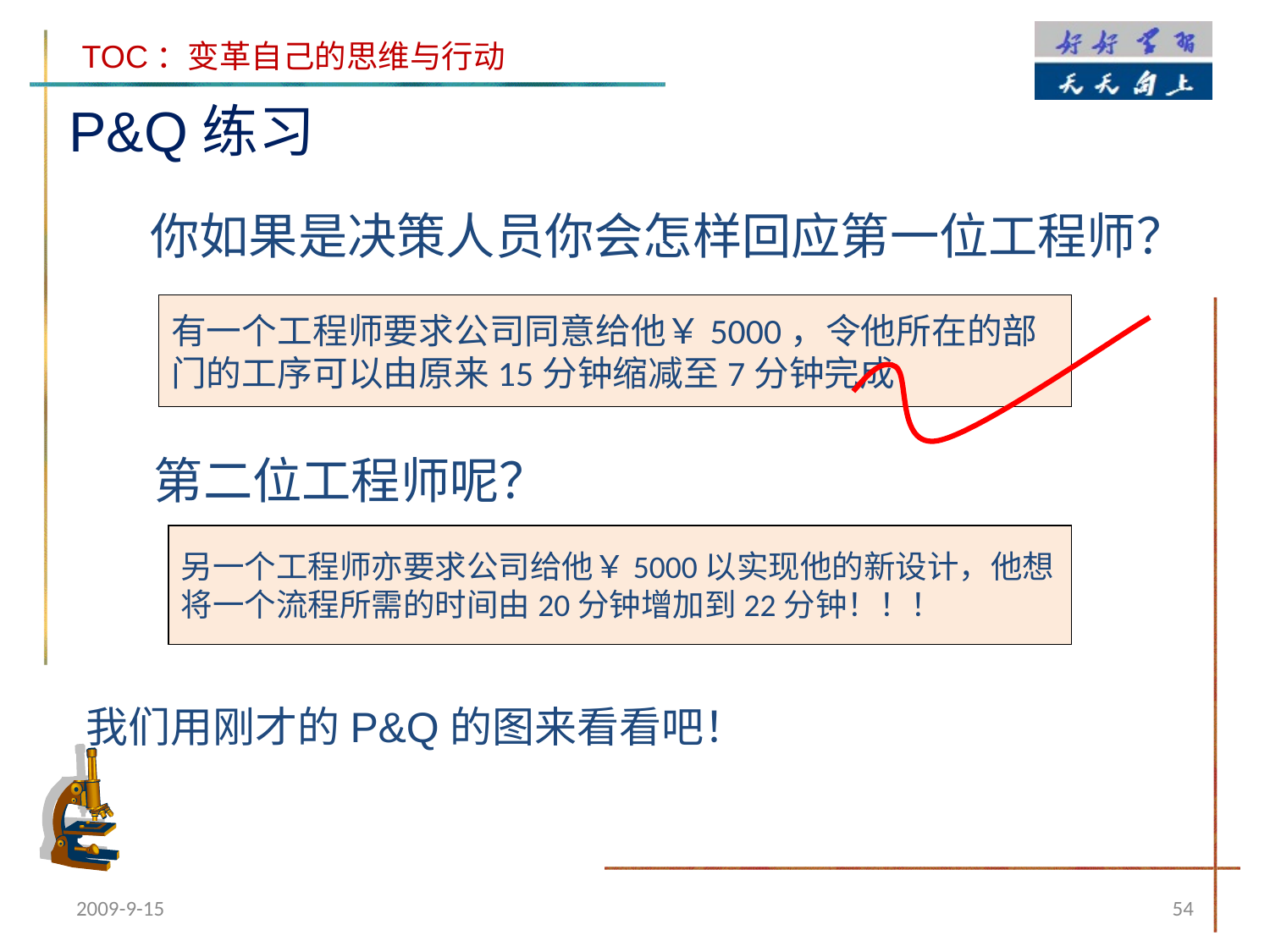

P&Q练习
你如果是决策人员你会怎样回应第一位工程师？
有一个工程师要求公司同意给他￥5000，令他所在的部门的工序可以由原来15分钟缩减至7分钟完成

第二位工程师呢？
另一个工程师亦要求公司给他￥5000以实现他的新设计，他想将一个流程所需的时间由20分钟增加到22分钟！！！
我们用刚才的P&Q的图来看看吧！
2009-9-15
54